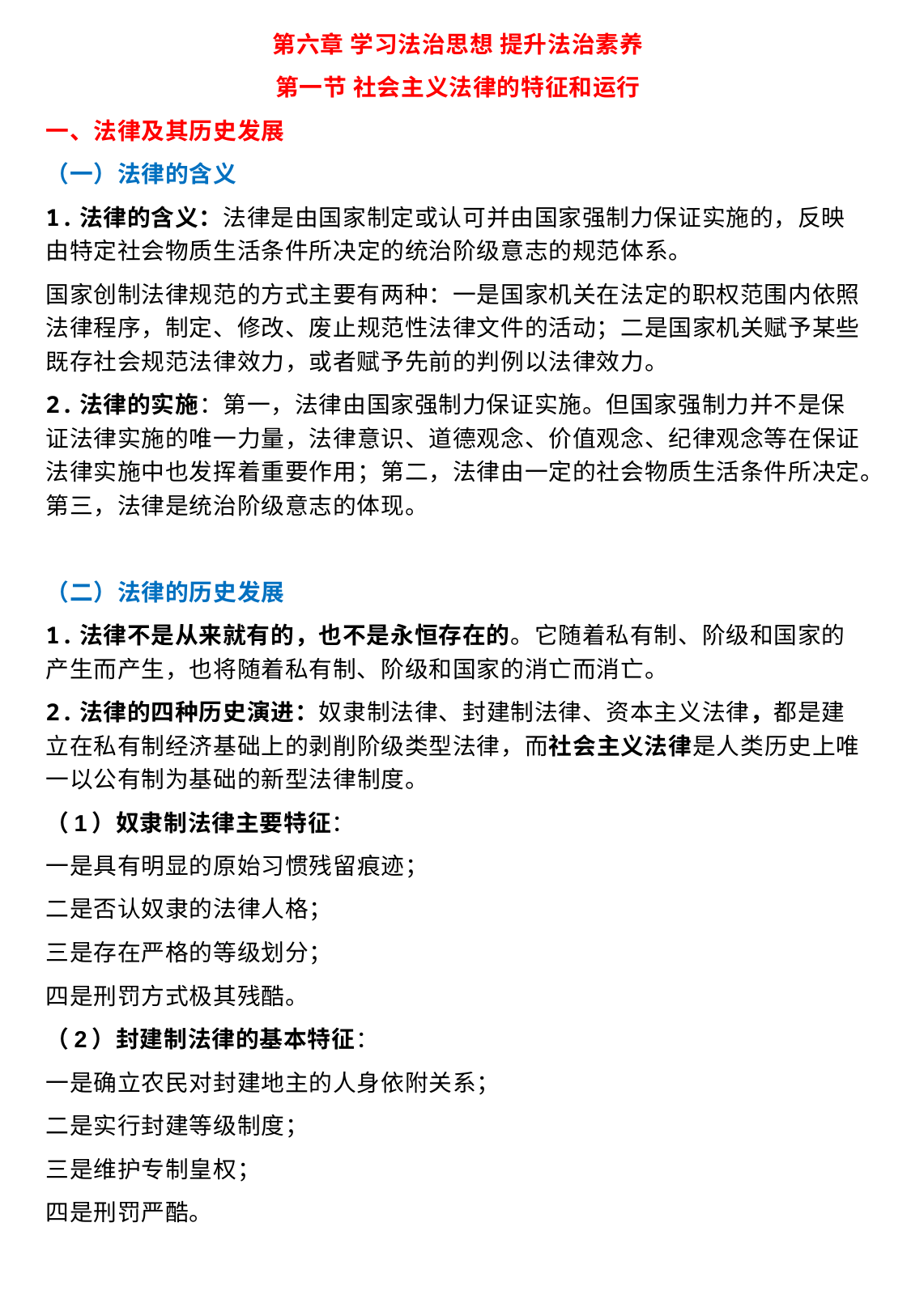

第六章 学习法治思想 提升法治素养
第一节 社会主义法律的特征和运行
一、法律及其历史发展
（一）法律的含义
1.法律的含义：法律是由国家制定或认可并由国家强制力保证实施的，反映由特定社会物质生活条件所决定的统治阶级意志的规范体系。
国家创制法律规范的方式主要有两种：一是国家机关在法定的职权范围内依照法律程序，制定、修改、废止规范性法律文件的活动；二是国家机关赋予某些既存社会规范法律效力，或者赋予先前的判例以法律效力。
2.法律的实施：第一，法律由国家强制力保证实施。但国家强制力并不是保证法律实施的唯一力量，法律意识、道德观念、价值观念、纪律观念等在保证法律实施中也发挥着重要作用；第二，法律由一定的社会物质生活条件所决定。第三，法律是统治阶级意志的体现。

（二）法律的历史发展
1.法律不是从来就有的，也不是永恒存在的。它随着私有制、阶级和国家的产生而产生，也将随着私有制、阶级和国家的消亡而消亡。
2.法律的四种历史演进：奴隶制法律、封建制法律、资本主义法律，都是建立在私有制经济基础上的剥削阶级类型法律，而社会主义法律是人类历史上唯一以公有制为基础的新型法律制度。
（1）奴隶制法律主要特征：
一是具有明显的原始习惯残留痕迹；
二是否认奴隶的法律人格；
三是存在严格的等级划分；
四是刑罚方式极其残酷。
（2）封建制法律的基本特征：
一是确立农民对封建地主的人身依附关系；
二是实行封建等级制度；
三是维护专制皇权；
四是刑罚严酷。